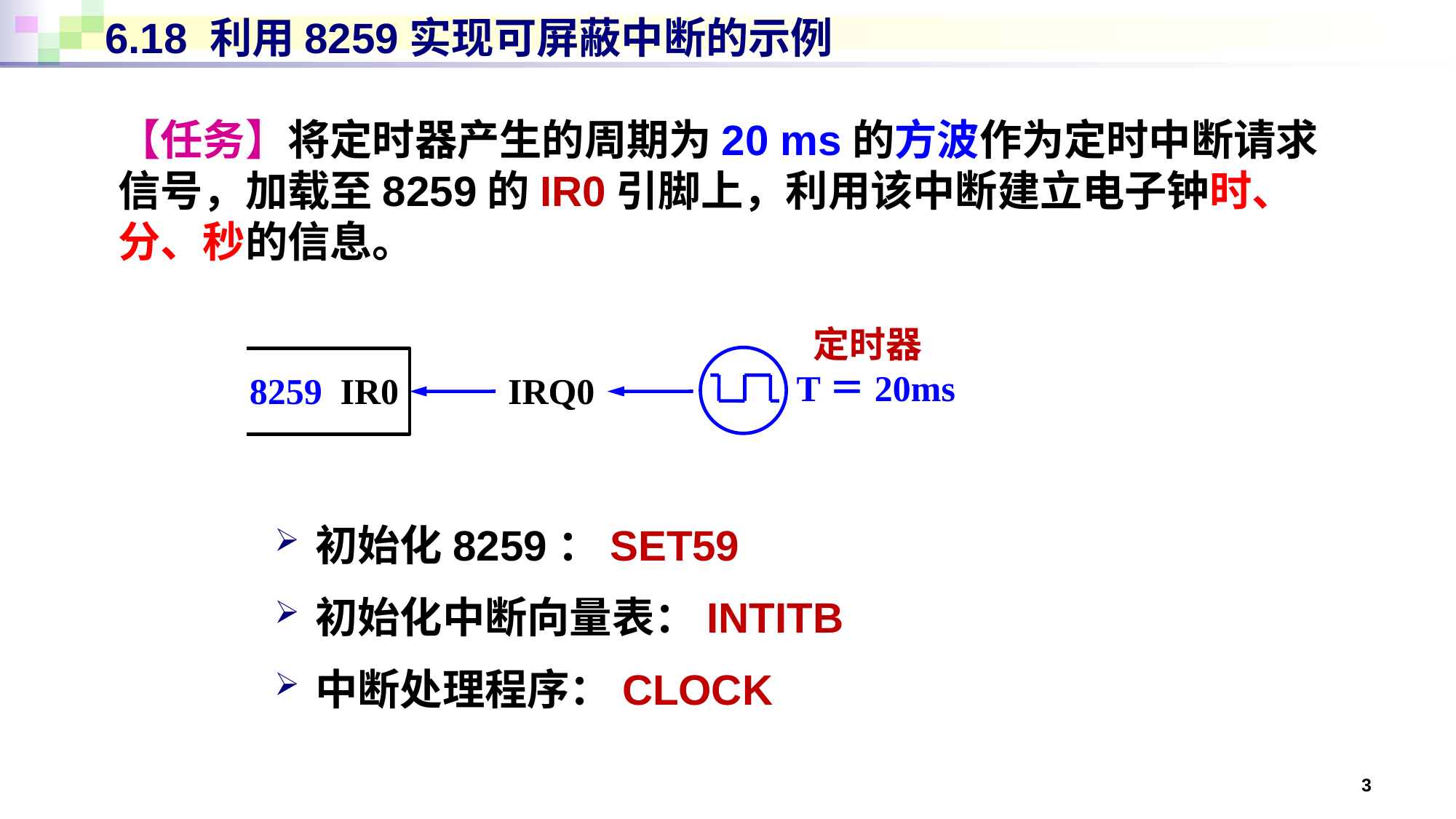

# 6.18 利用8259实现可屏蔽中断的示例
【任务】将定时器产生的周期为20 ms的方波作为定时中断请求信号，加载至8259的IR0引脚上，利用该中断建立电子钟时、 分、秒的信息。
 定时器
T＝20ms

8259  IR0
IRQ0

初始化8259：SET59
初始化中断向量表：INTITB
中断处理程序：CLOCK
3